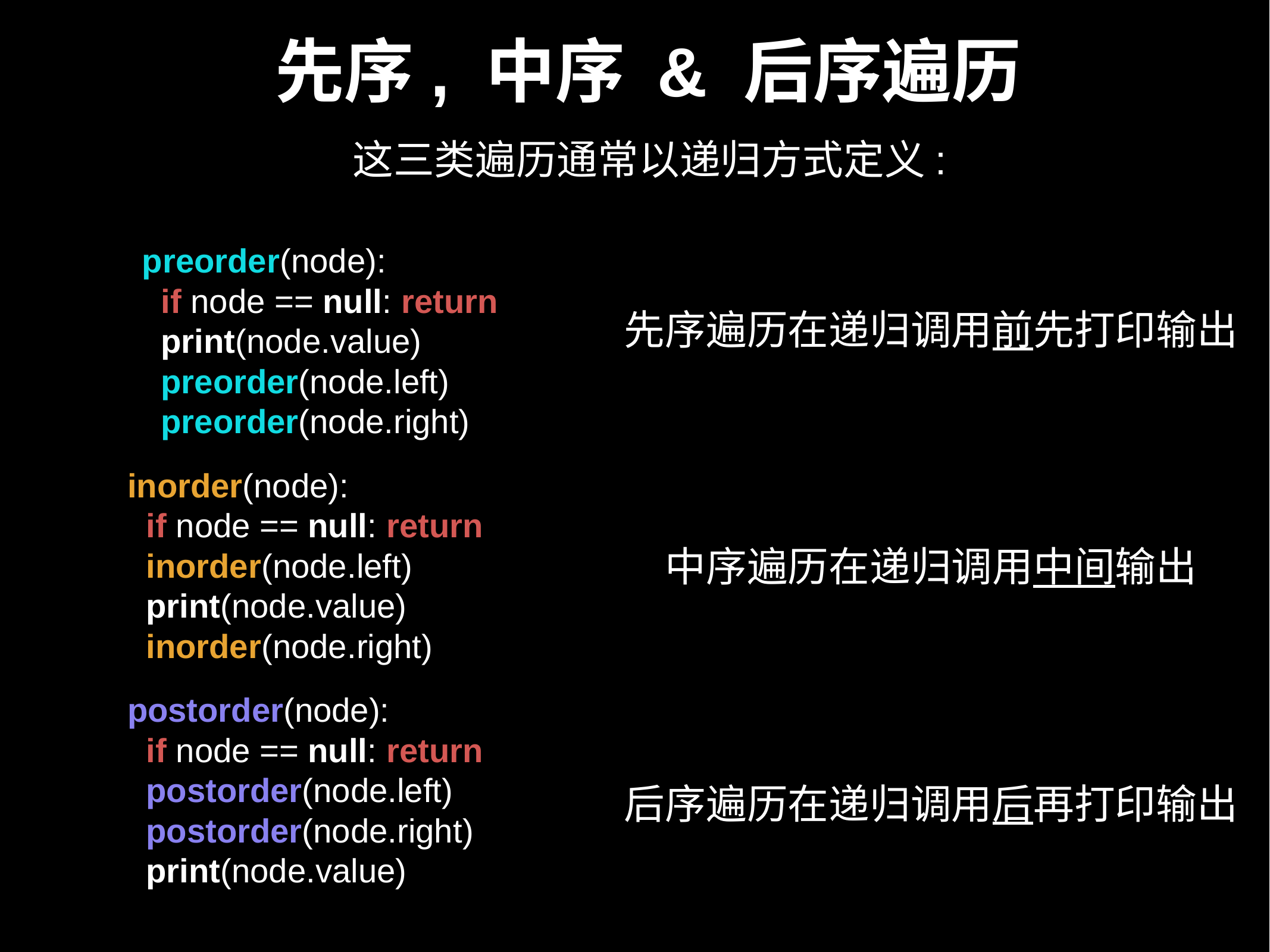

# 先序, 中序 & 后序遍历
这三类遍历通常以递归方式定义:
preorder(node):
  if node == null: return
  print(node.value)
  preorder(node.left)
  preorder(node.right)
先序遍历在递归调用前先打印输出
inorder(node):
  if node == null: return
  inorder(node.left)
  print(node.value)
  inorder(node.right)
中序遍历在递归调用中间输出
postorder(node):
  if node == null: return
  postorder(node.left)
  postorder(node.right)
  print(node.value)
后序遍历在递归调用后再打印输出